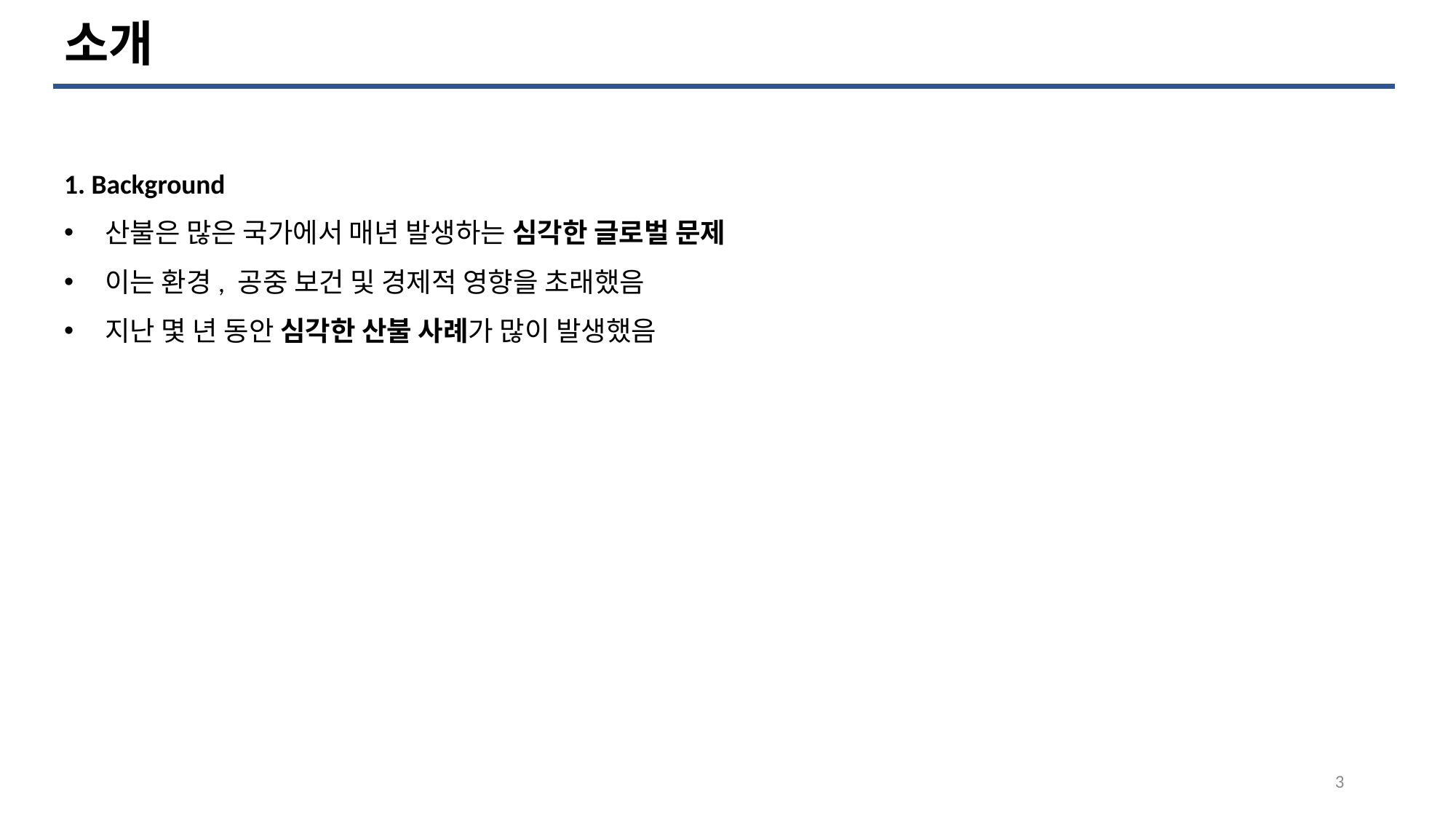

소개
1. Background
산불은 많은 국가에서 매년 발생하는 심각한 글로벌 문제
이는 환경, 공중 보건 및 경제적 영향을 초래했음
지난 몇 년 동안 심각한 산불 사례가 많이 발생했음
3